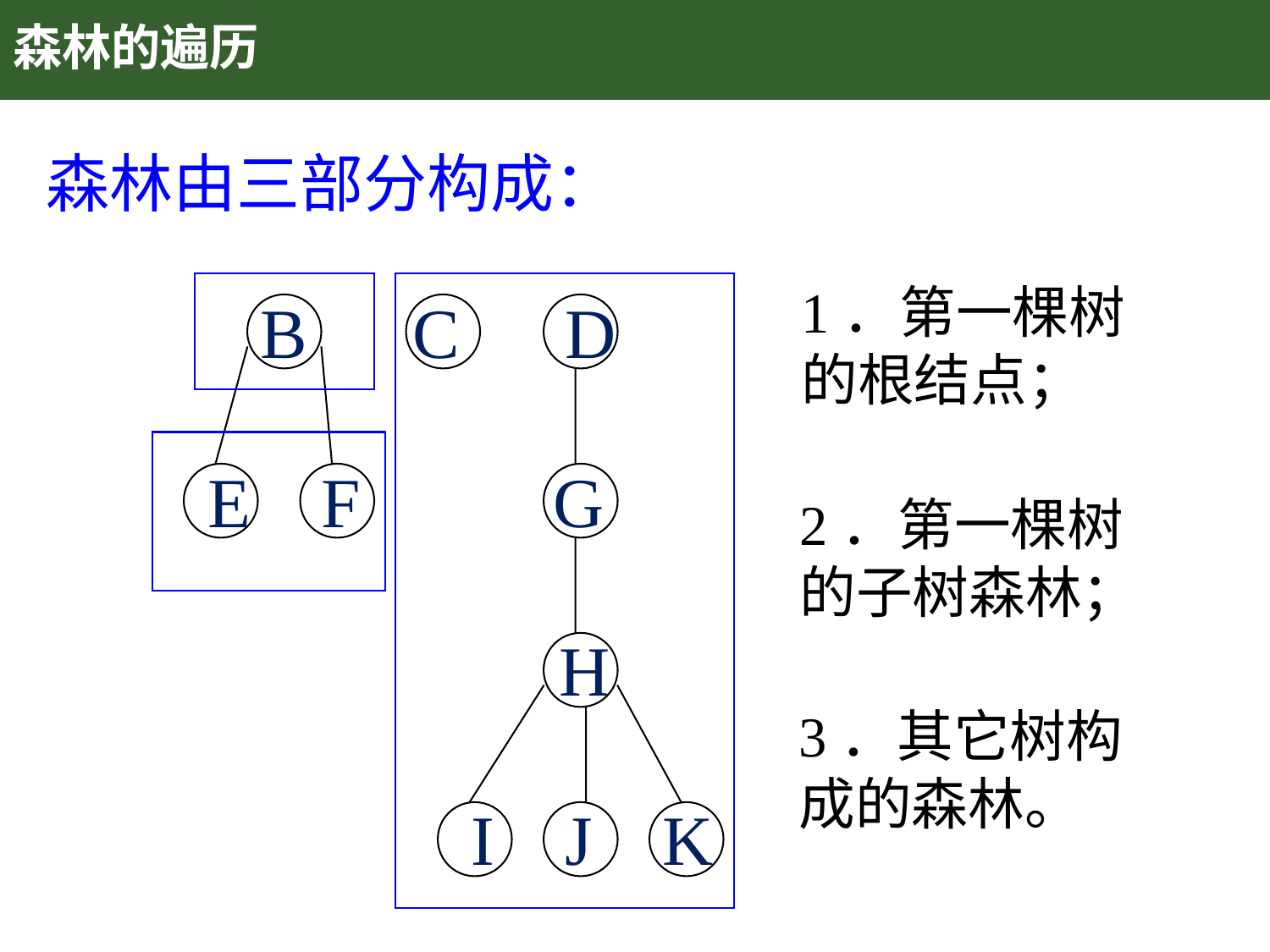

# 森林的遍历

   B      C      D

E    F           G

                    H

               I    J    K
森林由三部分构成：
1．第一棵树的根结点；

2．第一棵树的子树森林；

3．其它树构成的森林。